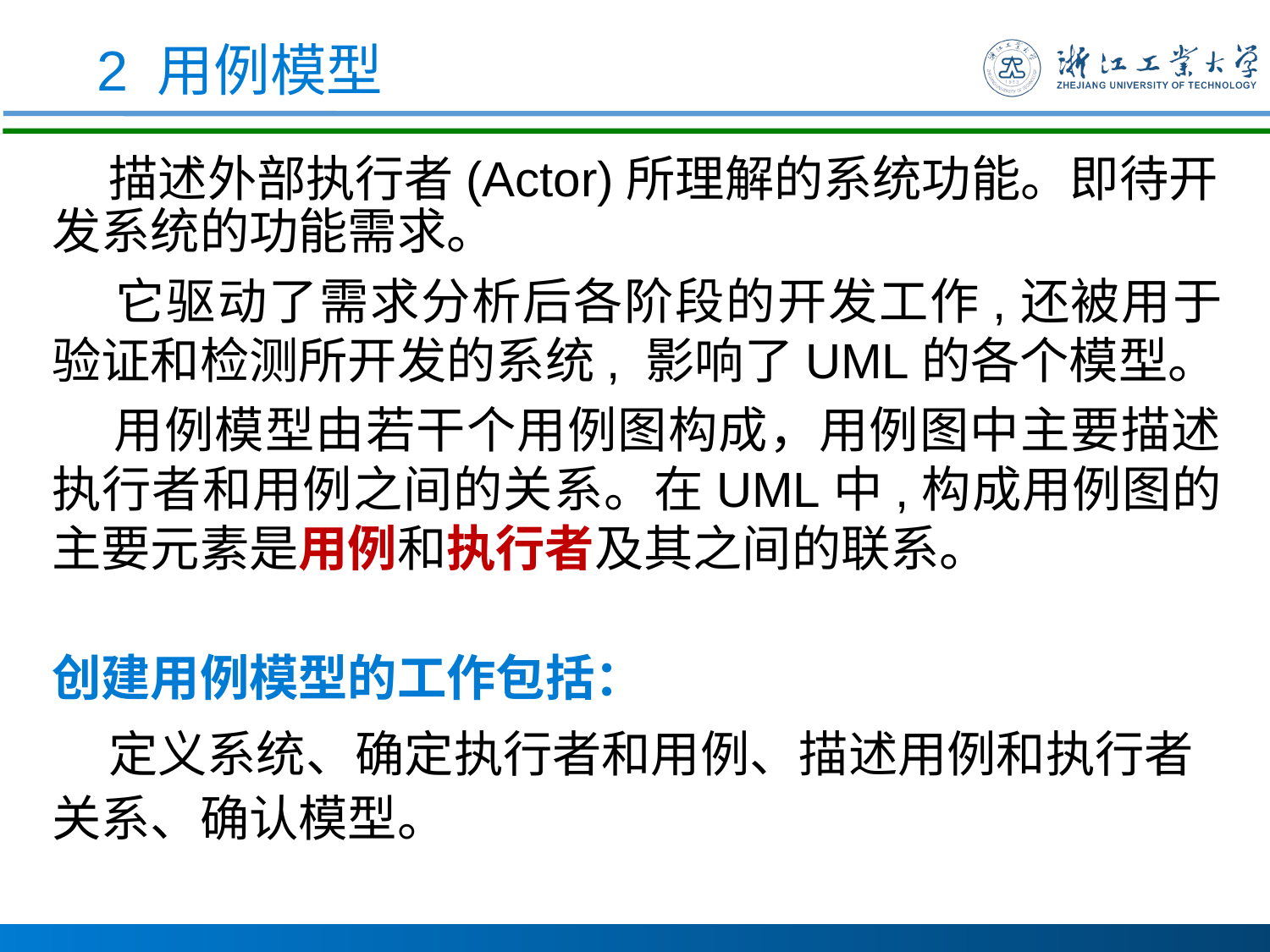

2 用例模型
    描述外部执行者(Actor)所理解的系统功能。即待开发系统的功能需求。
    它驱动了需求分析后各阶段的开发工作,还被用于验证和检测所开发的系统, 影响了UML的各个模型。
    用例模型由若干个用例图构成，用例图中主要描述执行者和用例之间的关系。在UML中,构成用例图的主要元素是用例和执行者及其之间的联系。
创建用例模型的工作包括：
    定义系统、确定执行者和用例、描述用例和执行者关系、确认模型。